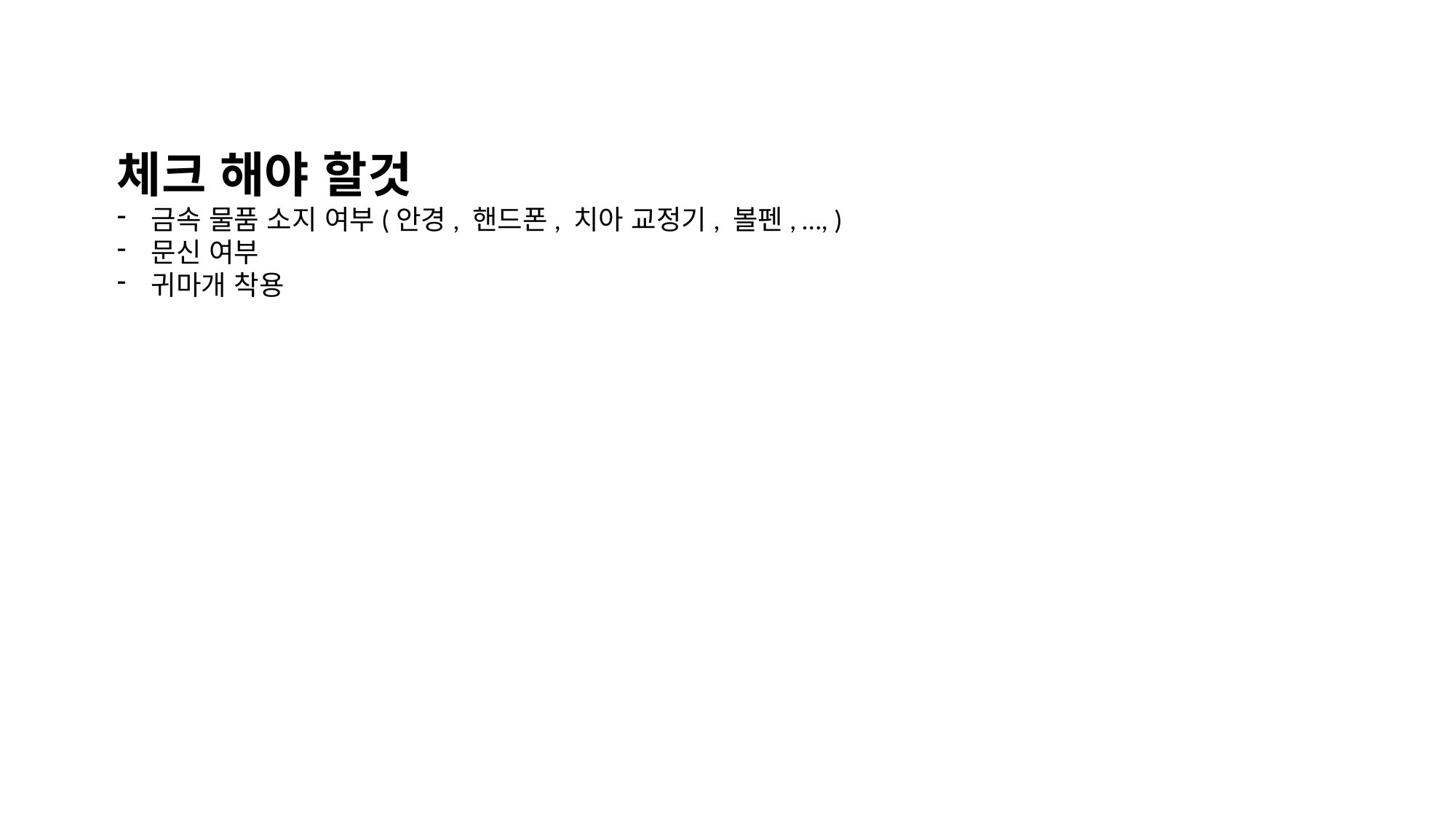

체크 해야 할것
금속 물품 소지 여부(안경, 핸드폰, 치아 교정기, 볼펜, …, )
문신 여부
귀마개 착용